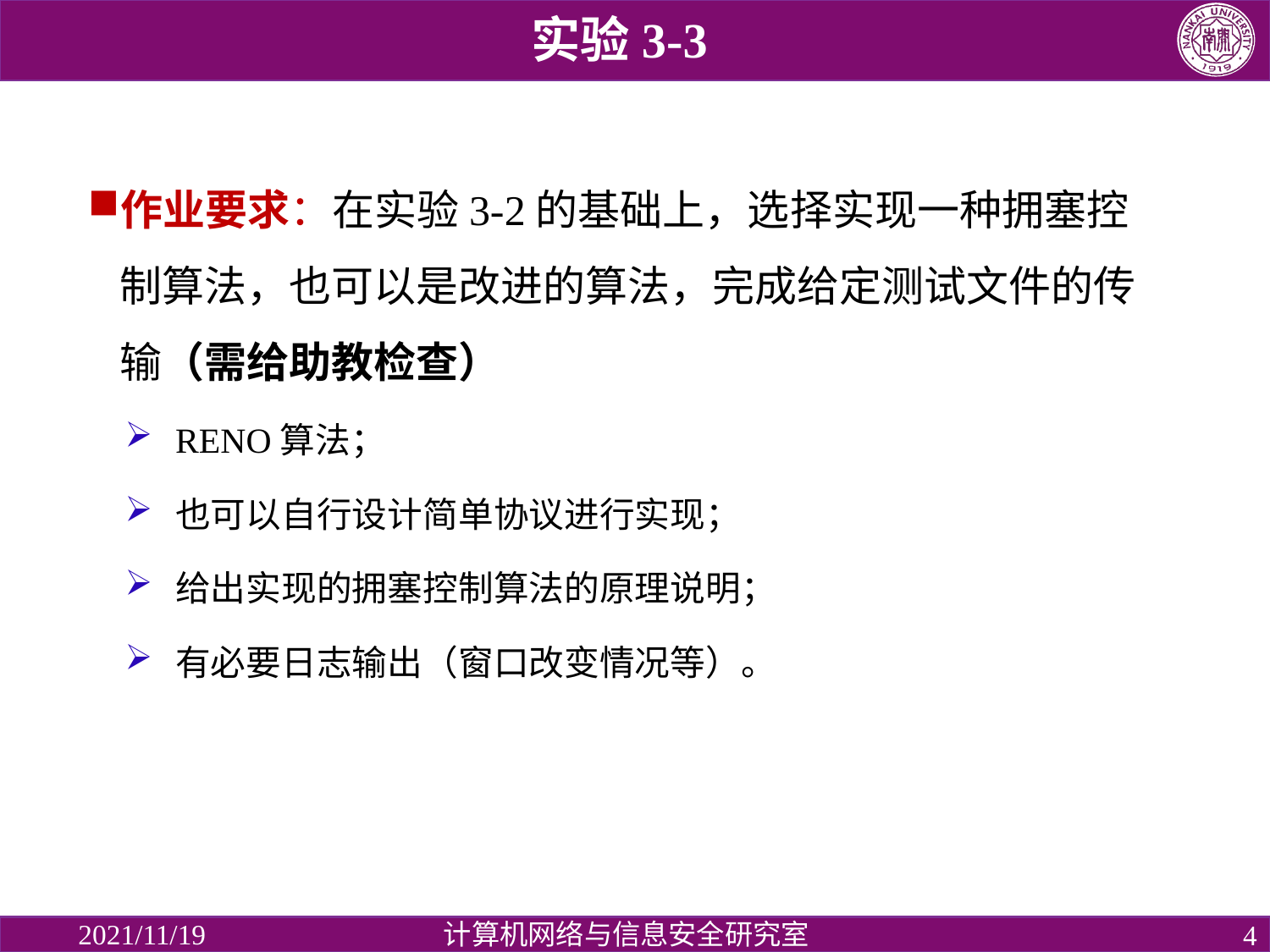

# 实验3-3
作业要求：在实验3-2的基础上，选择实现一种拥塞控制算法，也可以是改进的算法，完成给定测试文件的传输（需给助教检查）
RENO算法；
也可以自行设计简单协议进行实现；
给出实现的拥塞控制算法的原理说明；
有必要日志输出（窗口改变情况等）。